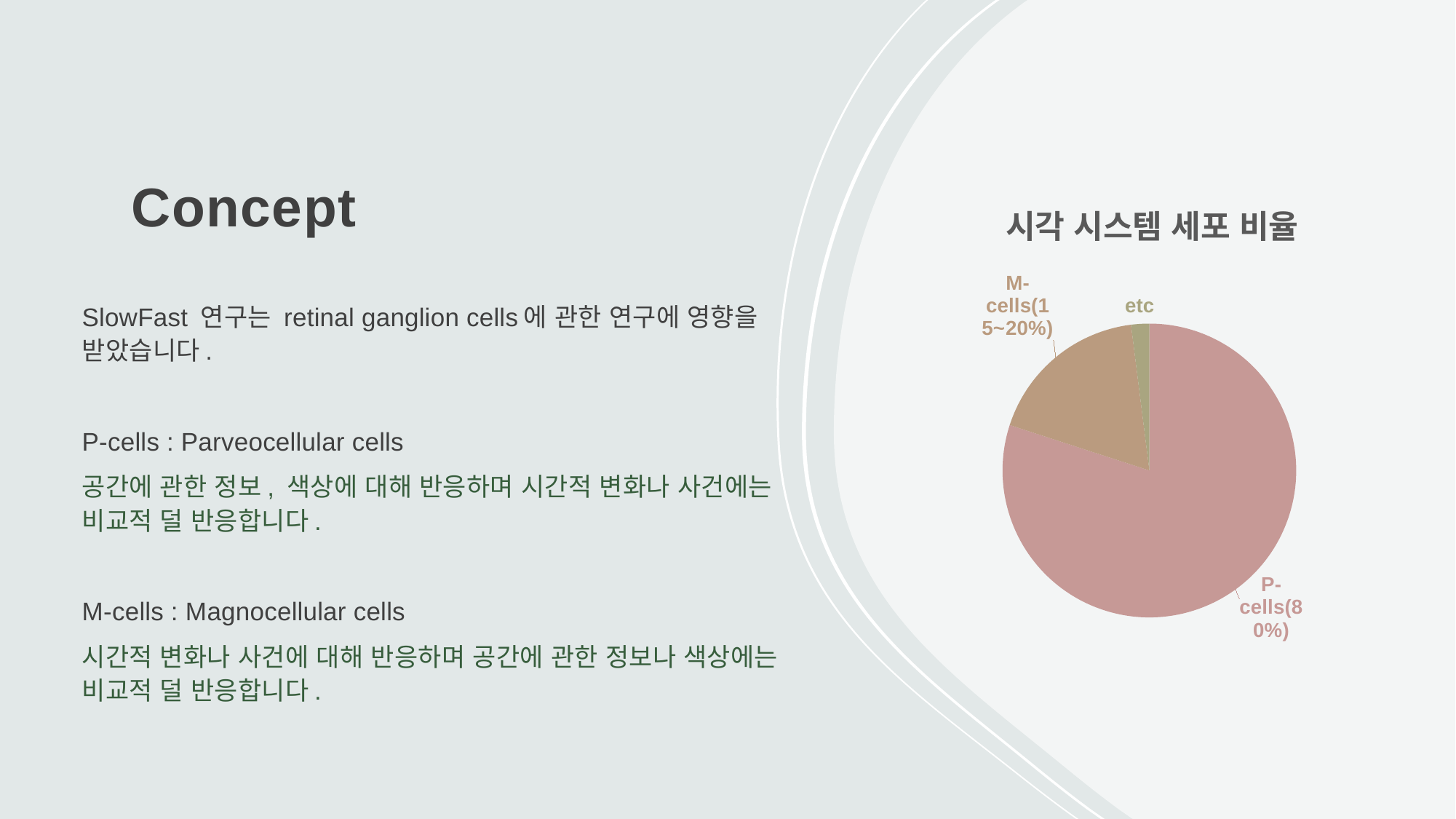

# Concept

### Chart: 시각 시스템 세포 비율

| Category | 시각 시스템 세포 |
|---|---|
| P-cells(80%) | 80.0 |
| M-cells(15~20%) | 18.0 |
| etc | 2.0 |
SlowFast 연구는 retinal ganglion cells에 관한 연구에 영향을 받았습니다.

P-cells : Parveocellular cells
공간에 관한 정보, 색상에 대해 반응하며 시간적 변화나 사건에는 비교적 덜 반응합니다.

M-cells : Magnocellular cells
시간적 변화나 사건에 대해 반응하며 공간에 관한 정보나 색상에는 비교적 덜 반응합니다.